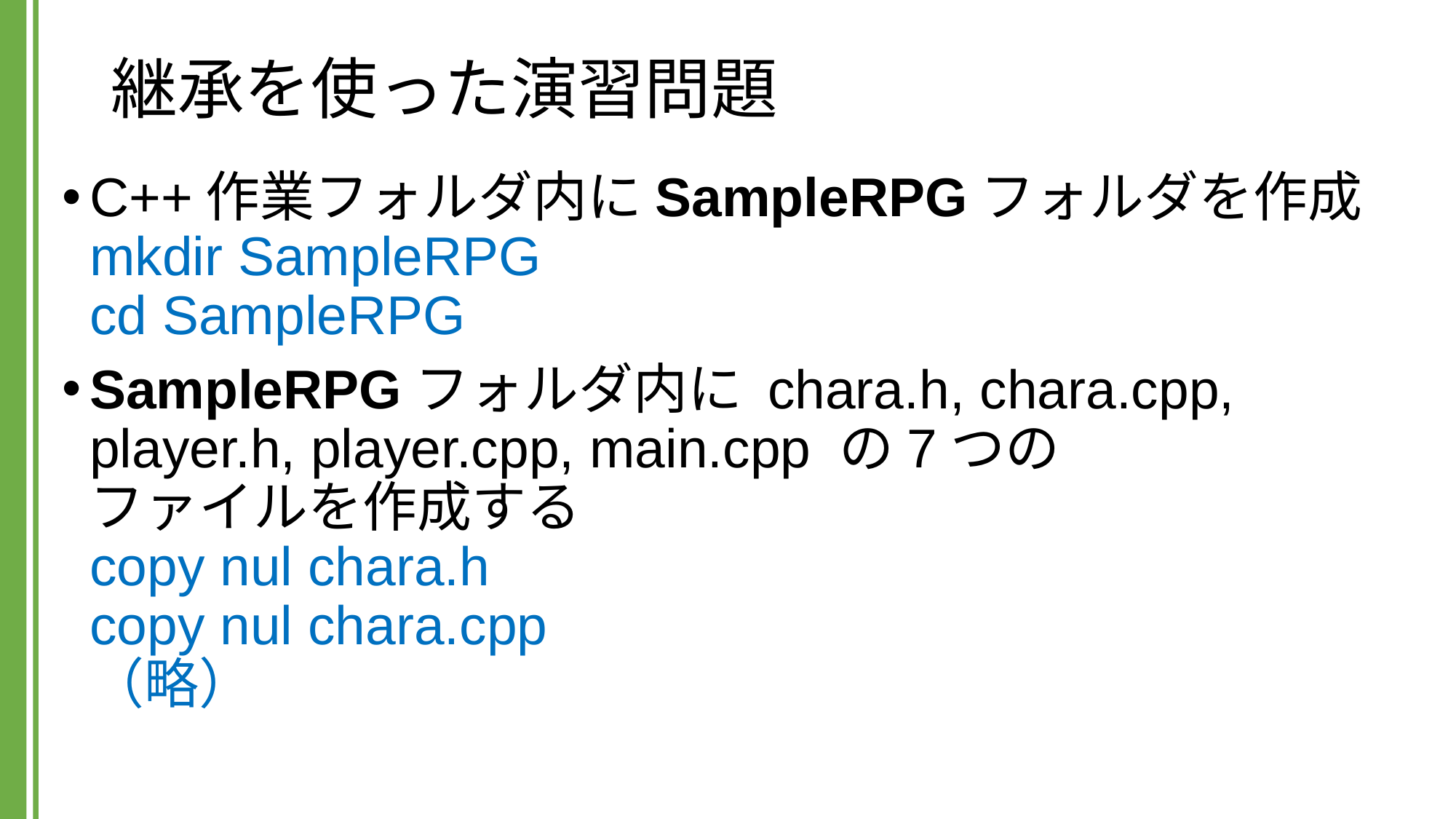

# 継承を使った演習問題
C++作業フォルダ内にSampleRPGフォルダを作成
mkdir SampleRPG
cd SampleRPG
SampleRPGフォルダ内に chara.h, chara.cpp, player.h, player.cpp, main.cpp の7つの
ファイルを作成する
copy nul chara.h
copy nul chara.cpp
（略）